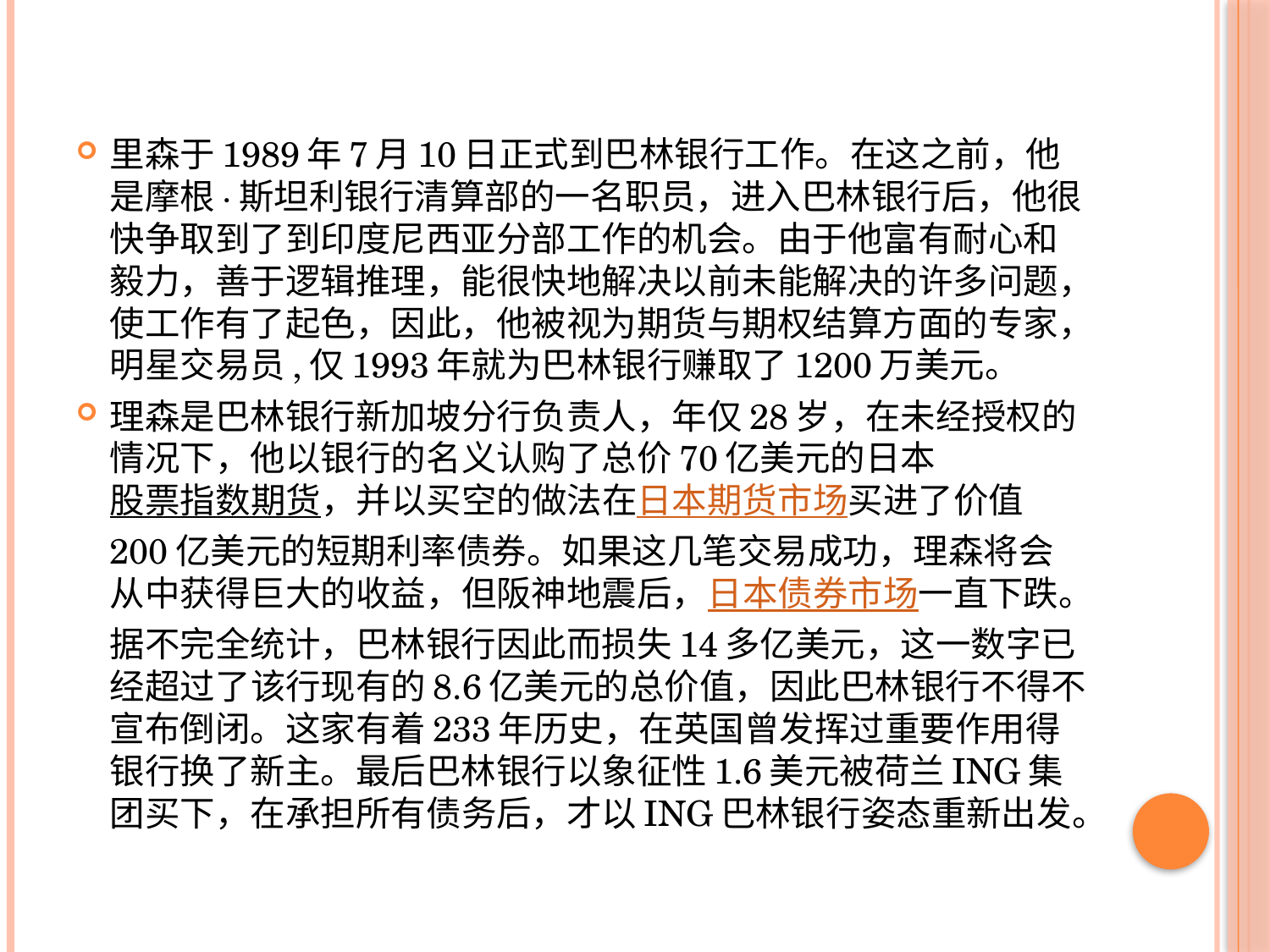

里森于1989年7月10日正式到巴林银行工作。在这之前，他是摩根·斯坦利银行清算部的一名职员，进入巴林银行后，他很快争取到了到印度尼西亚分部工作的机会。由于他富有耐心和毅力，善于逻辑推理，能很快地解决以前未能解决的许多问题，使工作有了起色，因此，他被视为期货与期权结算方面的专家，明星交易员,仅1993年就为巴林银行赚取了1200万美元。
理森是巴林银行新加坡分行负责人，年仅28岁，在未经授权的情况下，他以银行的名义认购了总价70亿美元的日本股票指数期货，并以买空的做法在日本期货市场买进了价值200亿美元的短期利率债券。如果这几笔交易成功，理森将会从中获得巨大的收益，但阪神地震后，日本债券市场一直下跌。据不完全统计，巴林银行因此而损失14多亿美元，这一数字已经超过了该行现有的8.6亿美元的总价值，因此巴林银行不得不宣布倒闭。这家有着233年历史，在英国曾发挥过重要作用得银行换了新主。最后巴林银行以象征性1.6美元被荷兰ING集团买下，在承担所有债务后，才以ING巴林银行姿态重新出发。